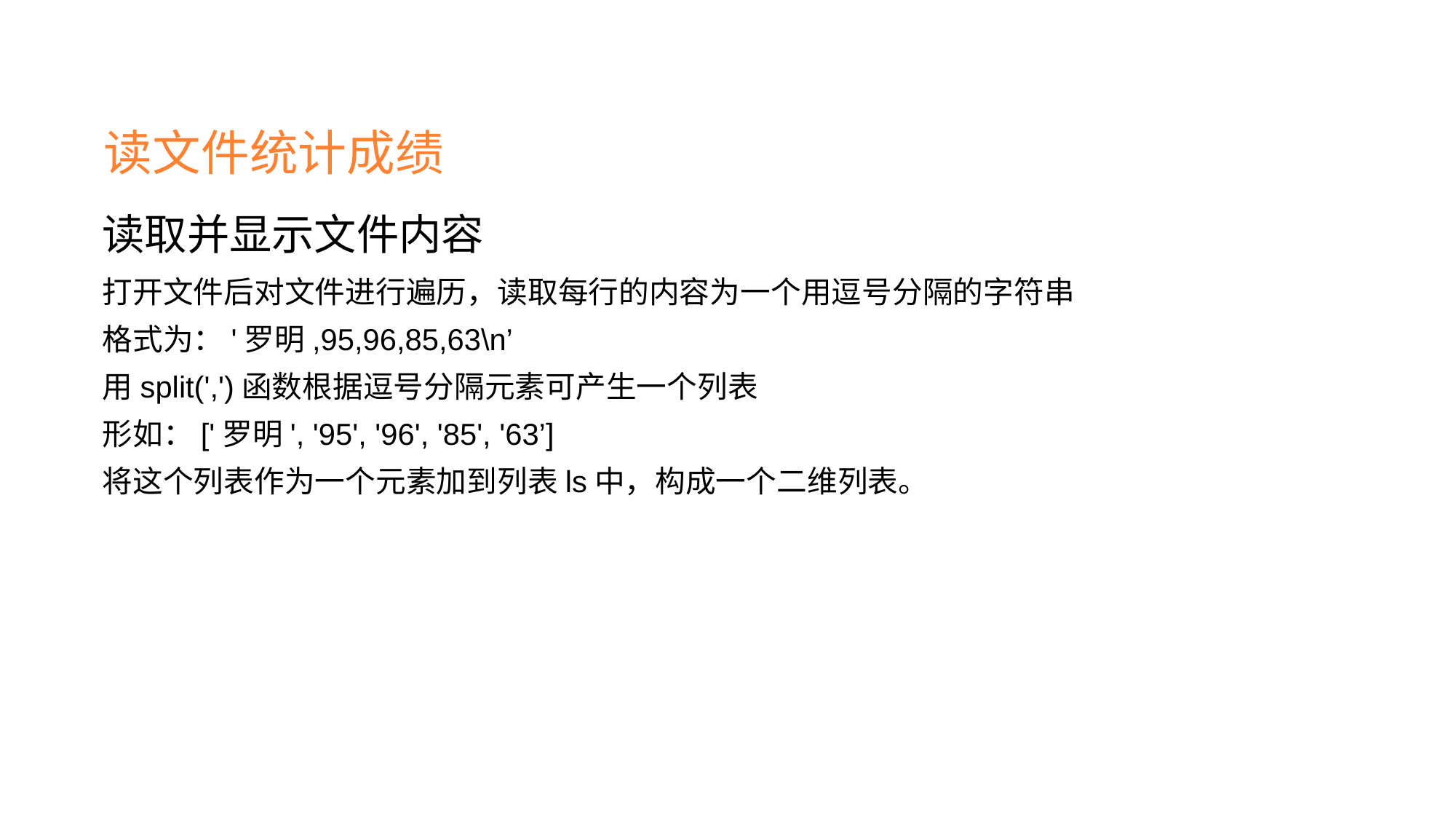

读文件统计成绩
读取并显示文件内容
打开文件后对文件进行遍历，读取每行的内容为一个用逗号分隔的字符串
格式为：'罗明,95,96,85,63\n’
用split(',')函数根据逗号分隔元素可产生一个列表
形如：['罗明', '95', '96', '85', '63’]
将这个列表作为一个元素加到列表ls中，构成一个二维列表。